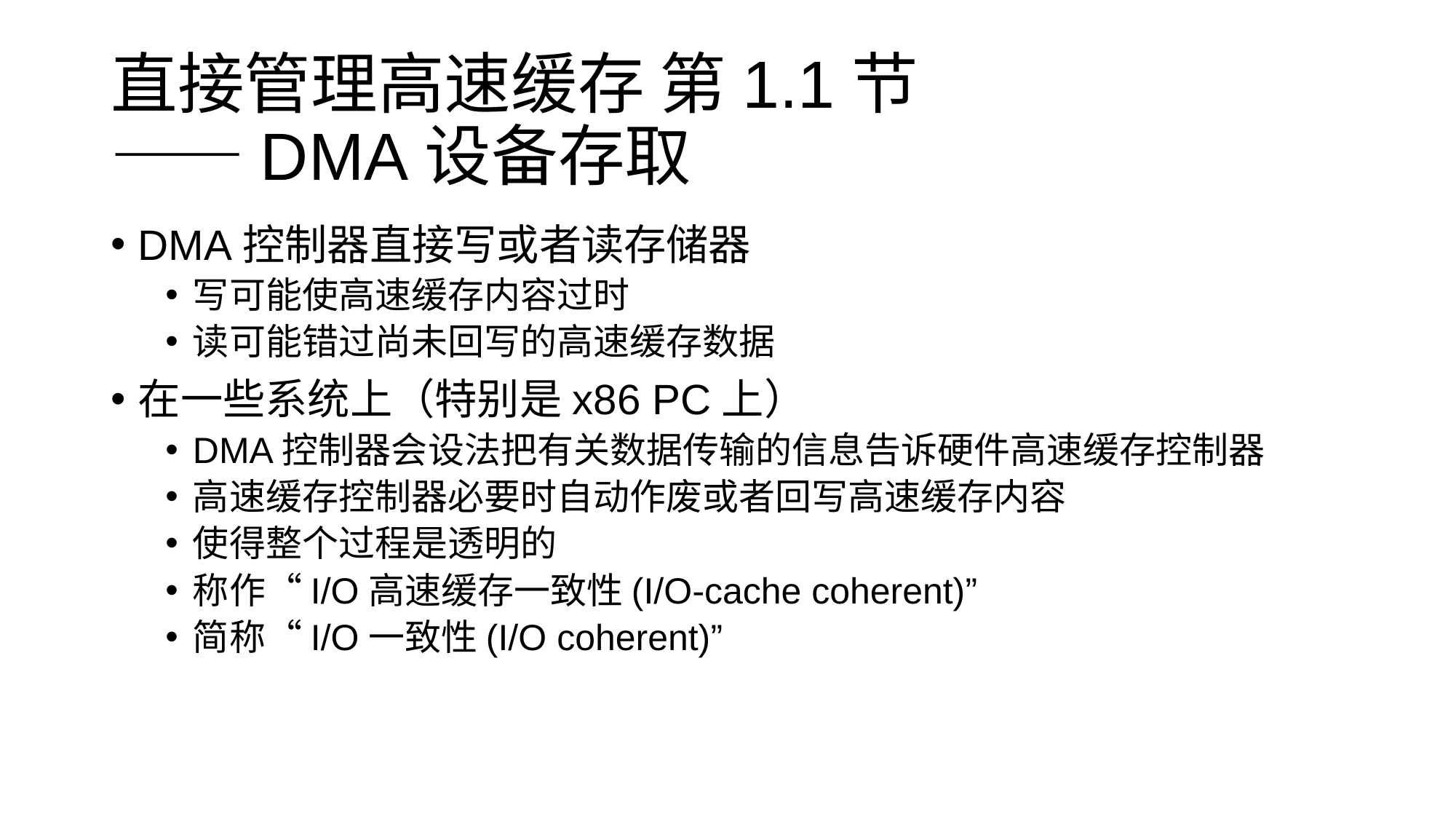

# 直接管理高速缓存 第1.1节 ——DMA设备存取
DMA控制器直接写或者读存储器
写可能使高速缓存内容过时
读可能错过尚未回写的高速缓存数据
在一些系统上（特别是x86 PC上）
DMA控制器会设法把有关数据传输的信息告诉硬件高速缓存控制器
高速缓存控制器必要时自动作废或者回写高速缓存内容
使得整个过程是透明的
称作“I/O高速缓存一致性(I/O-cache coherent)”
简称“I/O一致性(I/O coherent)”